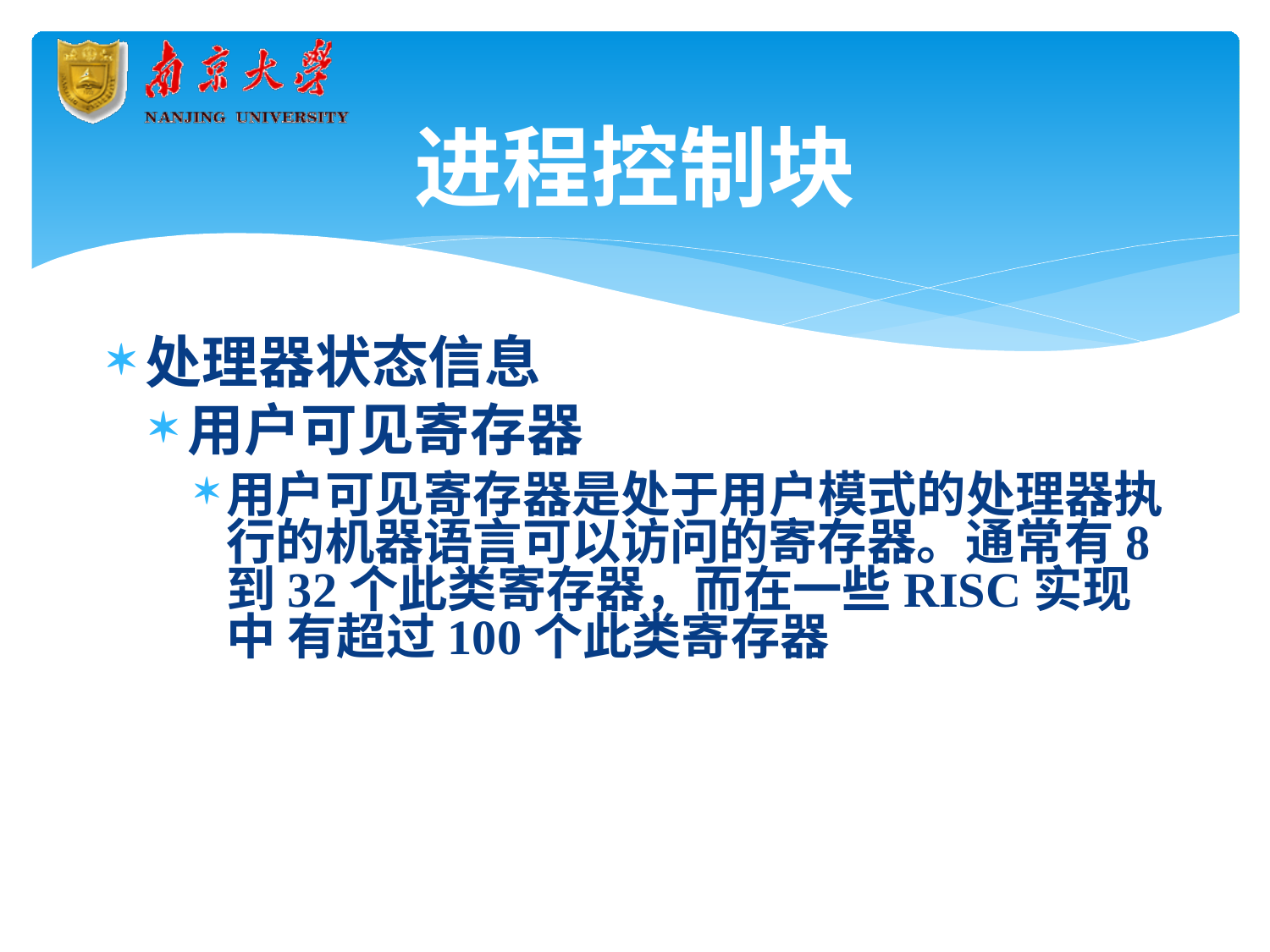

# 进程控制块
处理器状态信息
用户可见寄存器
用户可见寄存器是处于用户模式的处理器执 行的机器语言可以访问的寄存器。通常有8  到32个此类寄存器，而在一些RISC实现中 有超过100个此类寄存器